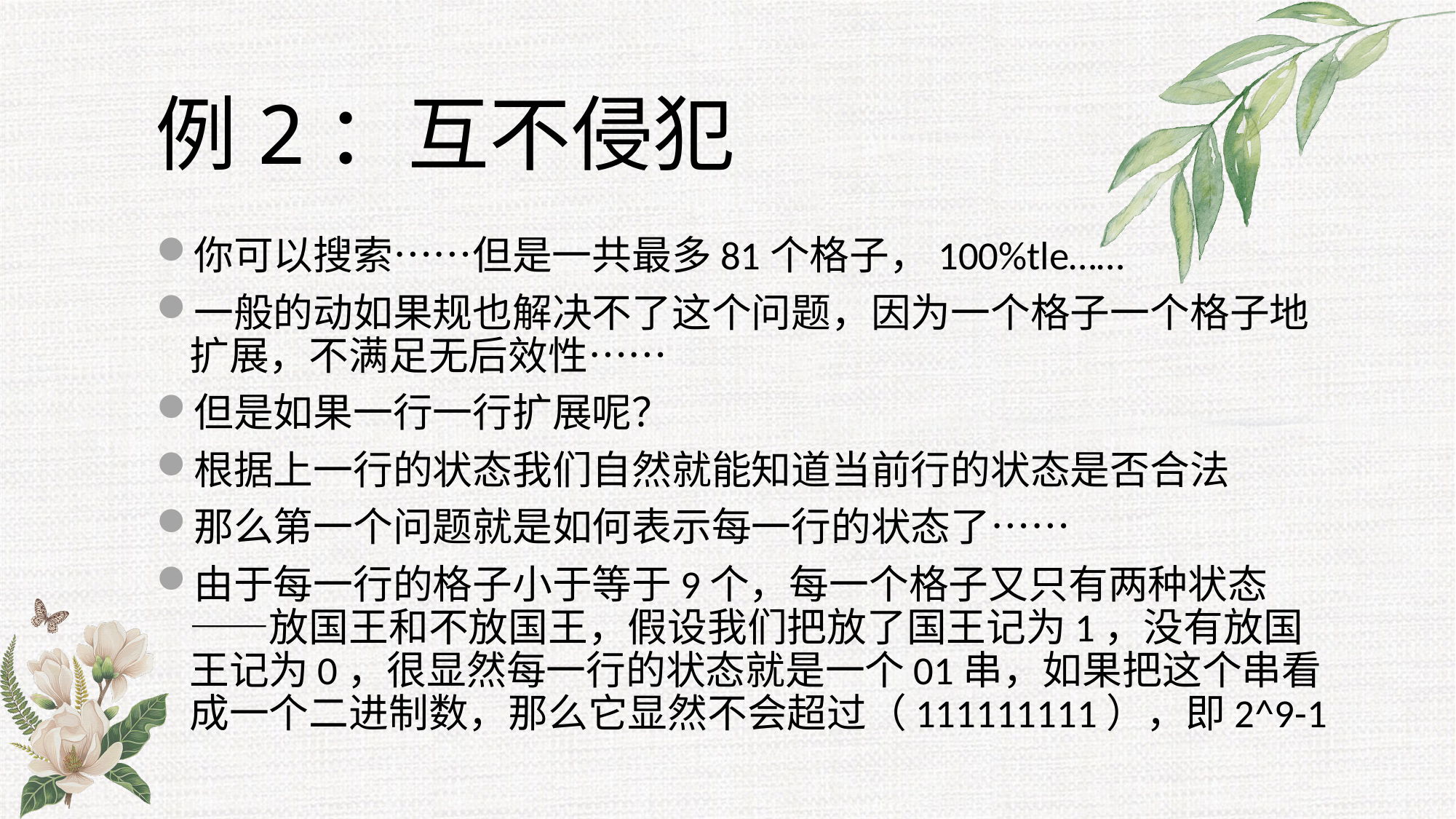

# 例2：互不侵犯
你可以搜索……但是一共最多81个格子，100%tle……
一般的动如果规也解决不了这个问题，因为一个格子一个格子地扩展，不满足无后效性……
但是如果一行一行扩展呢？
根据上一行的状态我们自然就能知道当前行的状态是否合法
那么第一个问题就是如何表示每一行的状态了……
由于每一行的格子小于等于9个，每一个格子又只有两种状态——放国王和不放国王，假设我们把放了国王记为1，没有放国王记为0，很显然每一行的状态就是一个01串，如果把这个串看成一个二进制数，那么它显然不会超过（111111111），即2^9-1